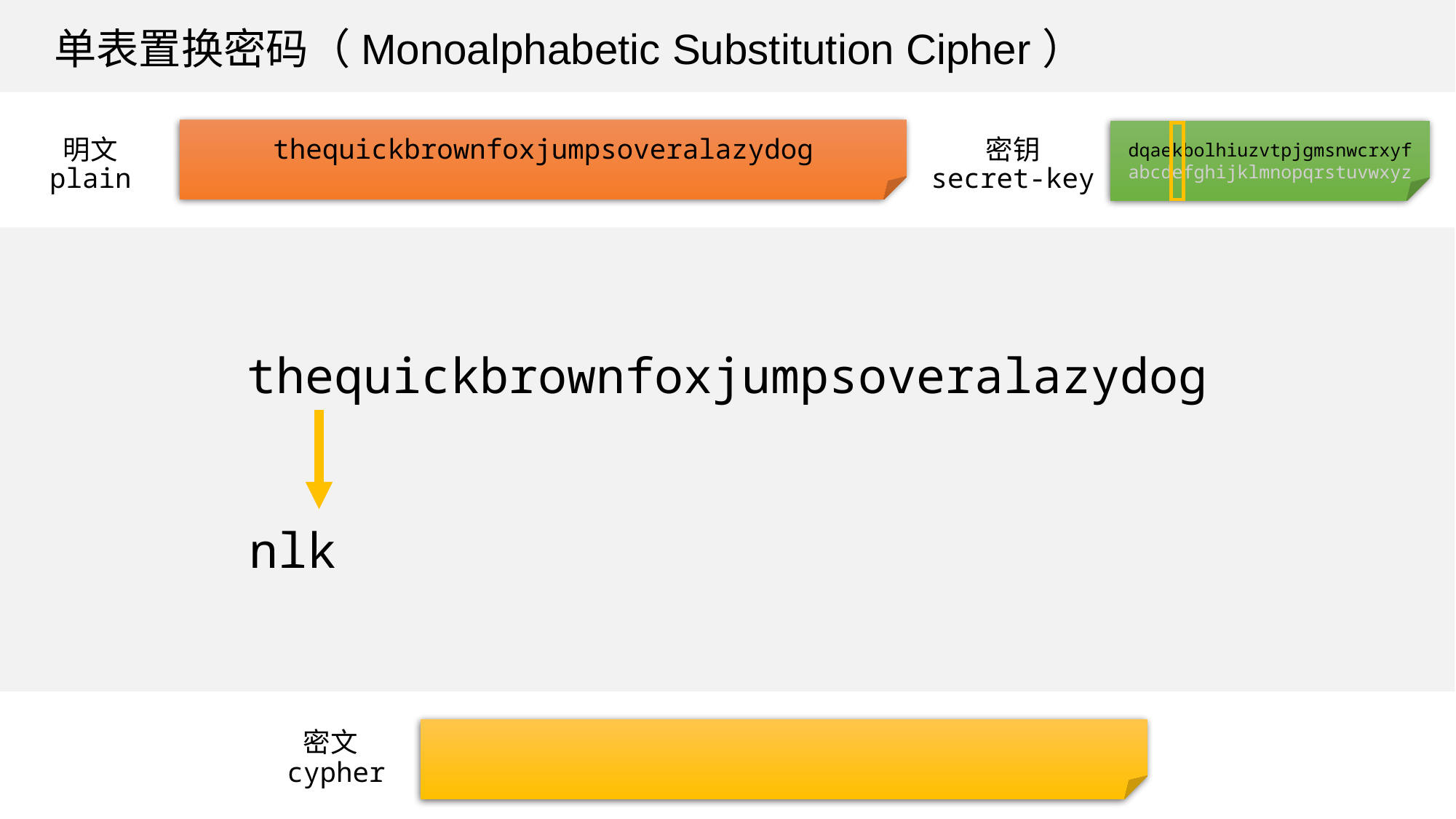

单表置换密码（Monoalphabetic Substitution Cipher）
thequickbrownfoxjumpsoveralazydog
dqaekbolhiuzvtpjgmsnwcrxyf

明文
密钥
secret-key
abcdefghijklmnopqrstuvwxyz
plain

thequickbrownfoxjumpsoveralazydog
nlk

密文
cypher